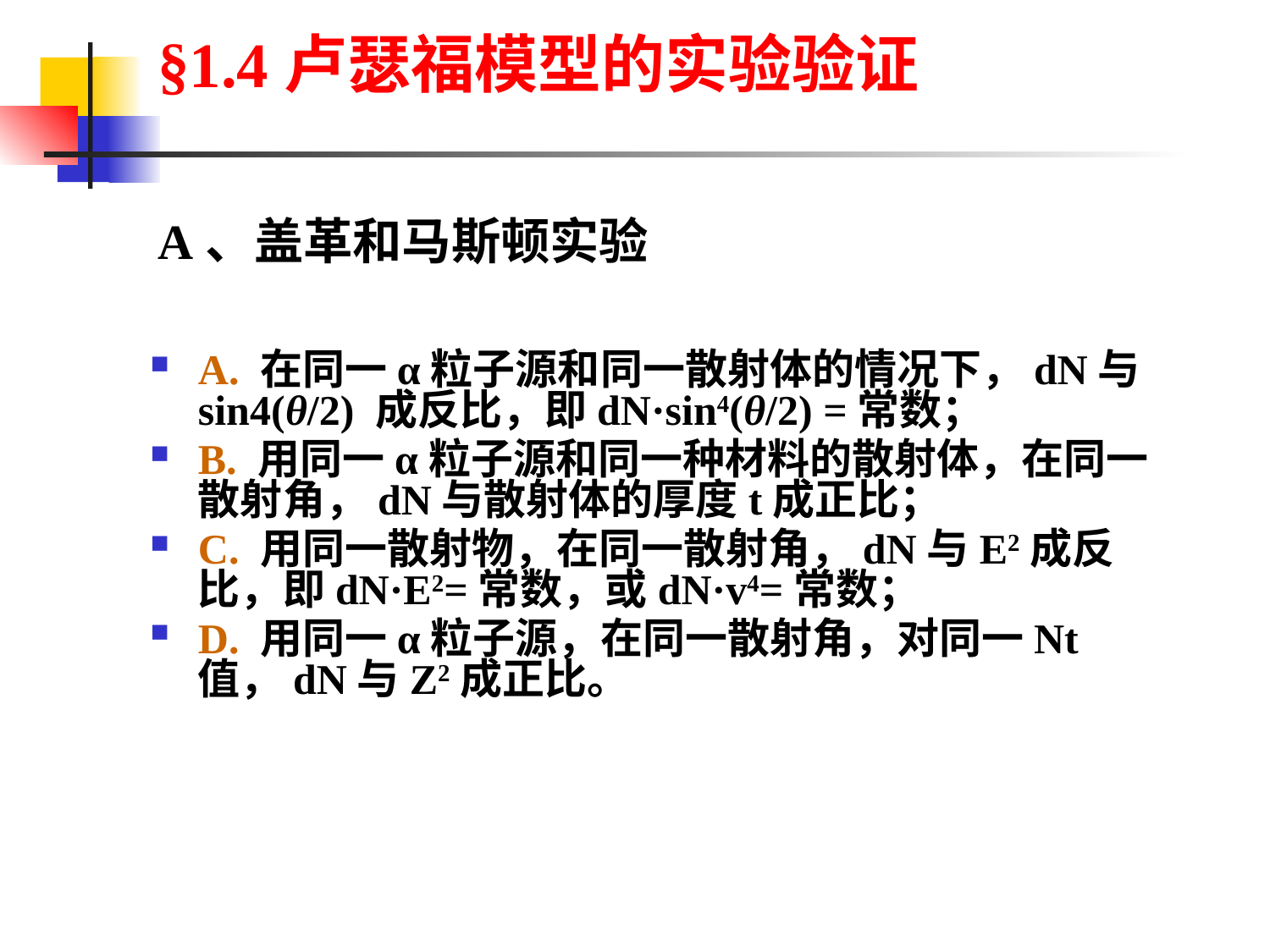

# §1.4卢瑟福模型的实验验证 A、盖革和马斯顿实验
A. 在同一α粒子源和同一散射体的情况下，dN与sin4(θ/2) 成反比，即dN·sin4(θ/2) =常数；
B. 用同一α粒子源和同一种材料的散射体，在同一散射角，dN与散射体的厚度t成正比；
C. 用同一散射物，在同一散射角，dN与E2成反比，即dN·E2=常数，或dN·v4=常数；
D. 用同一α粒子源，在同一散射角，对同一Nt值，dN与Z2成正比。